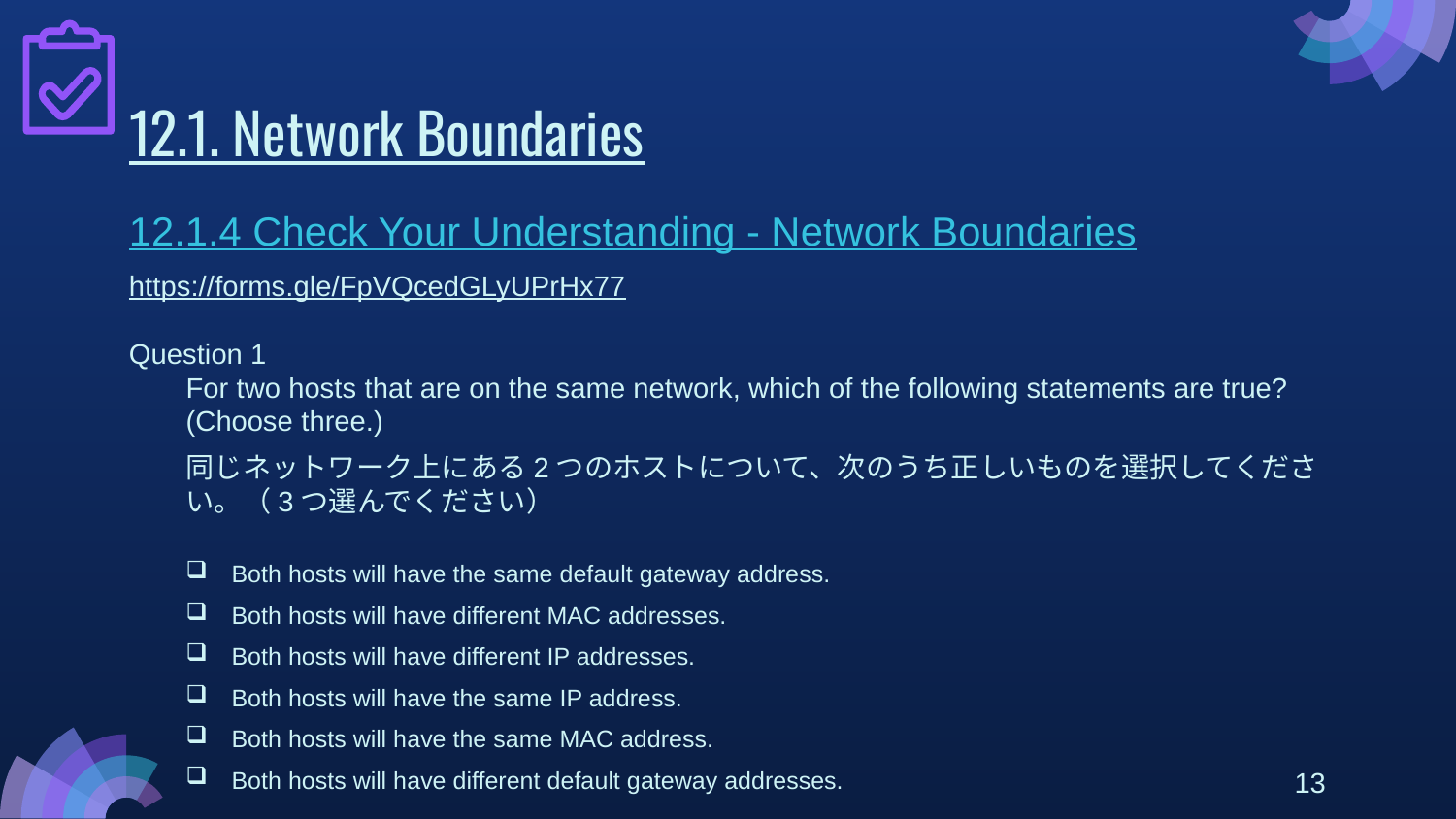

# 12.1. Network Boundaries
12.1.4 Check Your Understanding - Network Boundaries
https://forms.gle/FpVQcedGLyUPrHx77

Question 1
For two hosts that are on the same network, which of the following statements are true? (Choose three.)
同じネットワーク上にある2つのホストについて、次のうち正しいものを選択してください。（3つ選んでください）

Both hosts will have the same default gateway address.
Both hosts will have different MAC addresses.
Both hosts will have different IP addresses.
Both hosts will have the same IP address.
Both hosts will have the same MAC address.
Both hosts will have different default gateway addresses.